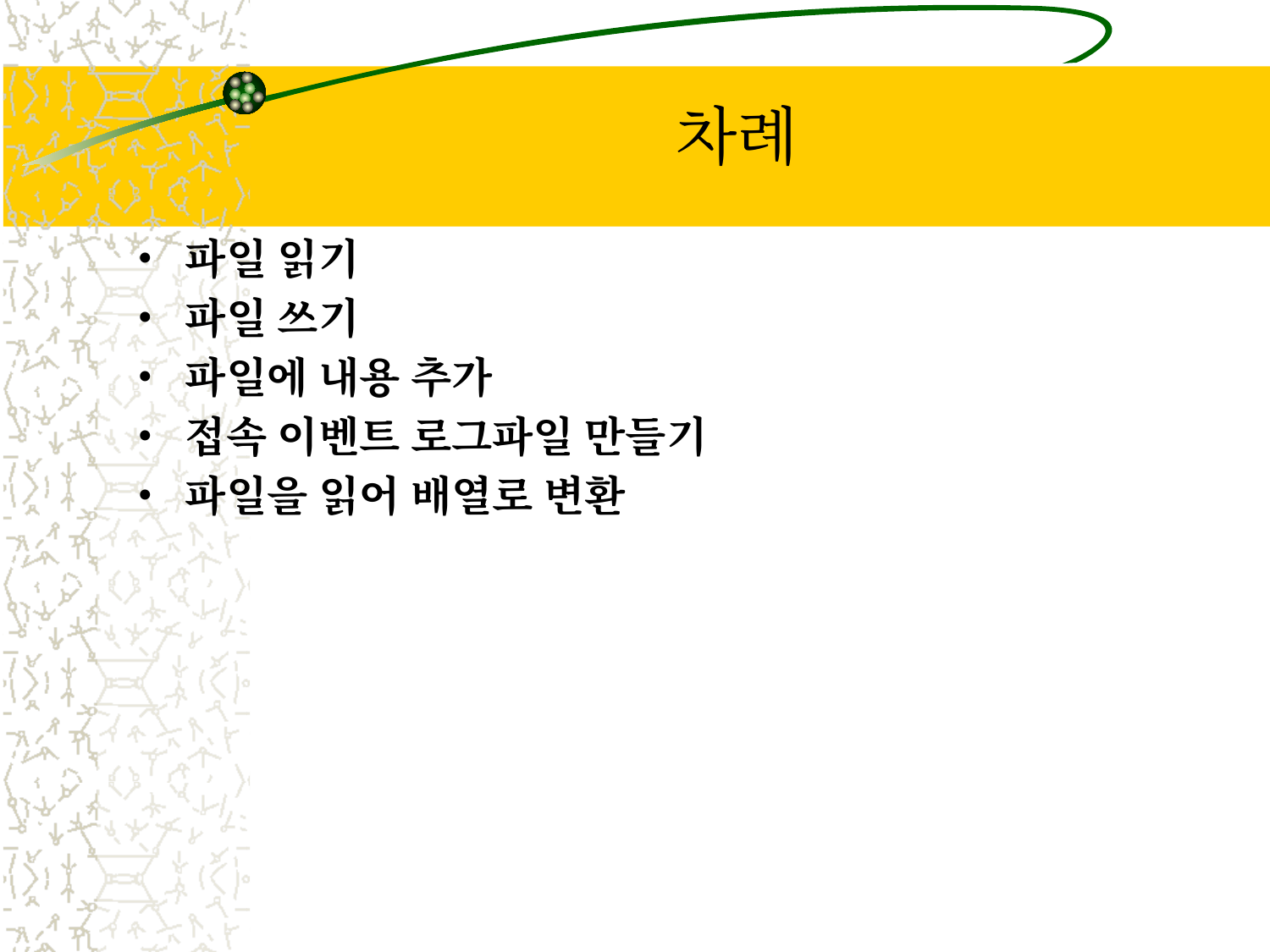

# 차례
파일 읽기
파일 쓰기
파일에 내용 추가
접속 이벤트 로그파일 만들기
파일을 읽어 배열로 변환